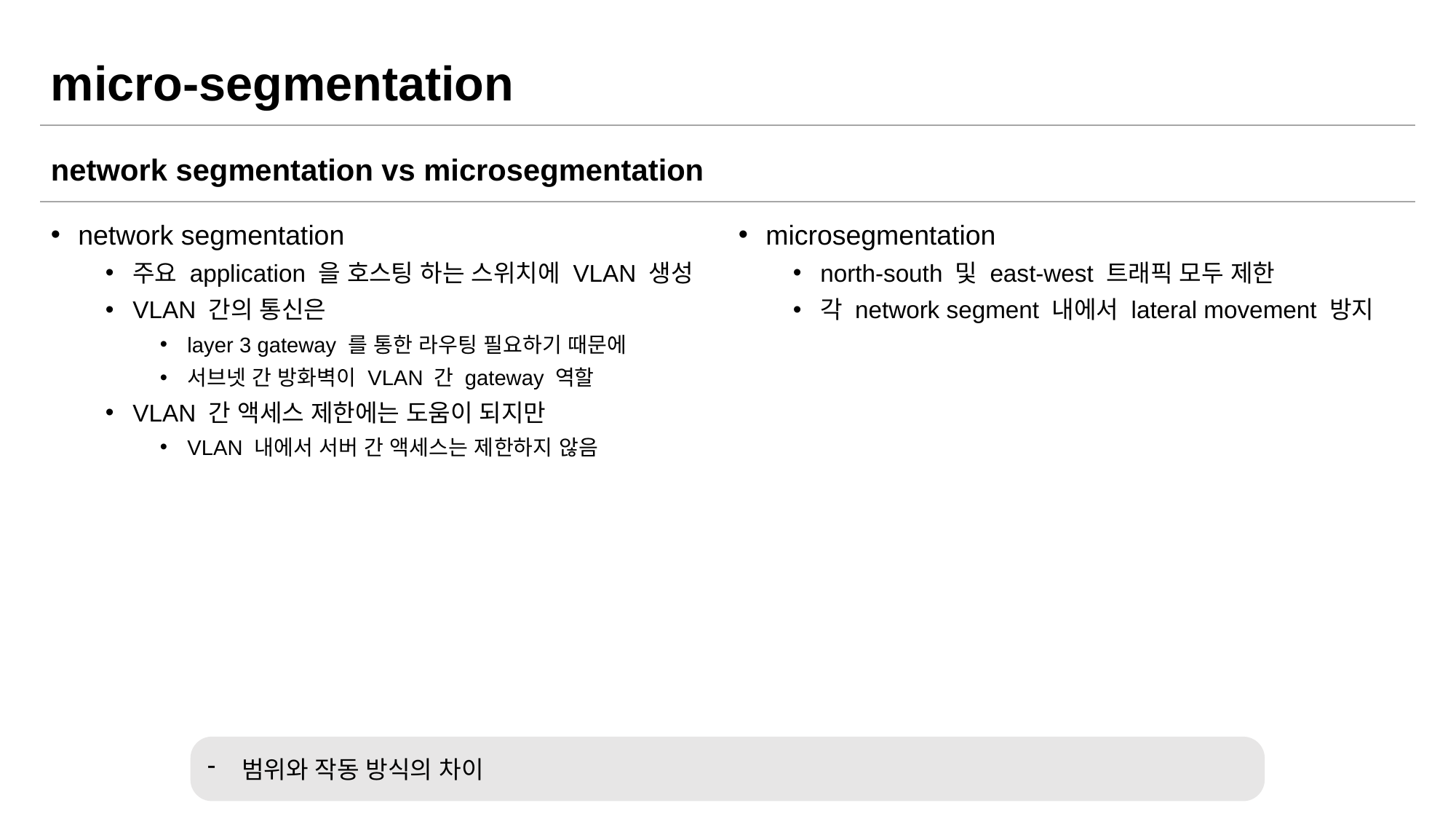

# micro-segmentation
network segmentation vs microsegmentation
network segmentation
주요 application 을 호스팅 하는 스위치에 VLAN 생성
VLAN 간의 통신은
layer 3 gateway 를 통한 라우팅 필요하기 때문에
서브넷 간 방화벽이 VLAN 간 gateway 역할
VLAN 간 액세스 제한에는 도움이 되지만
VLAN 내에서 서버 간 액세스는 제한하지 않음
microsegmentation
north-south 및 east-west 트래픽 모두 제한
각 network segment 내에서 lateral movement 방지
범위와 작동 방식의 차이